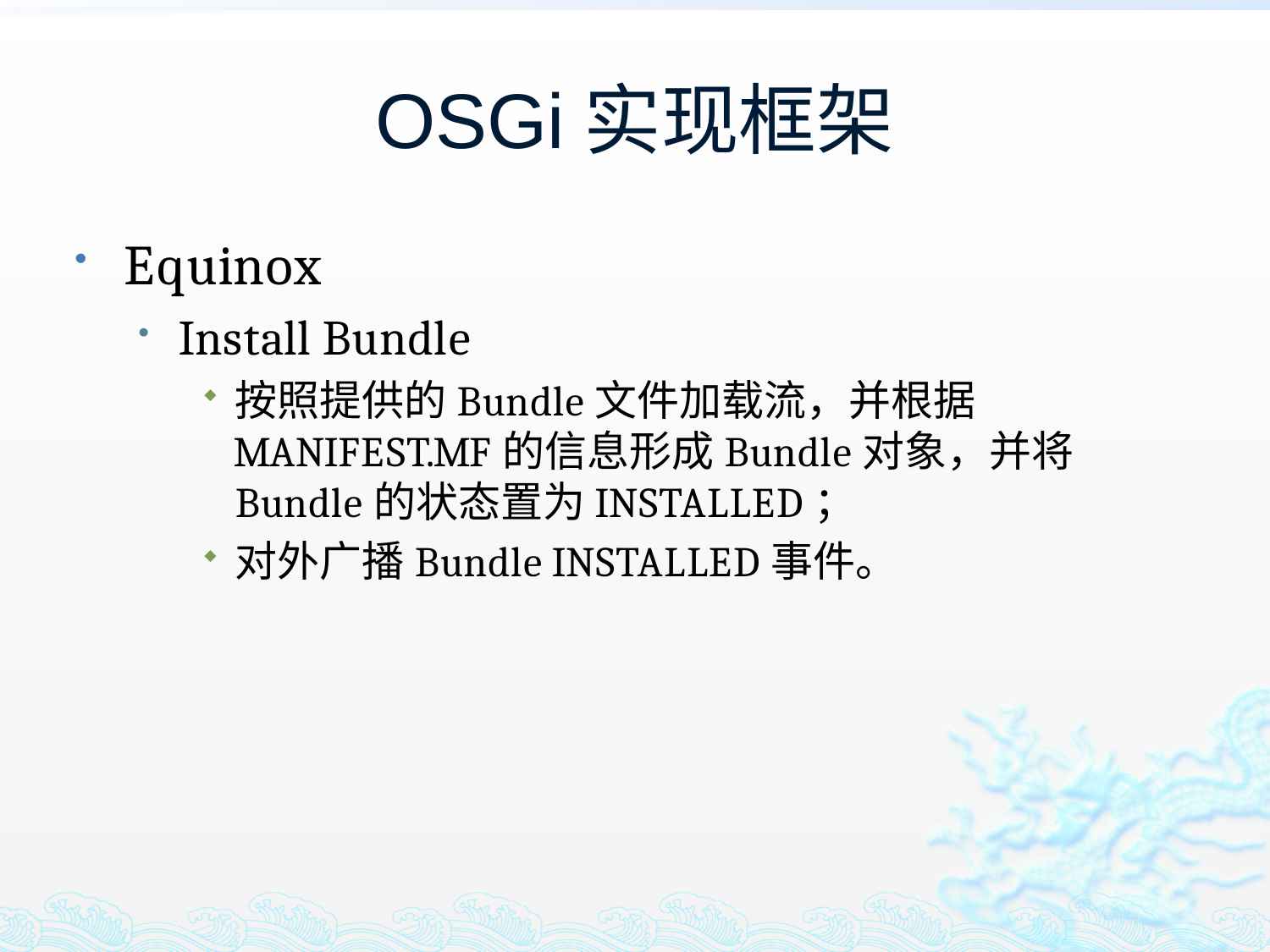

# OSGi实现框架
Equinox
Install Bundle
按照提供的Bundle文件加载流，并根据MANIFEST.MF的信息形成Bundle对象，并将Bundle的状态置为INSTALLED；
对外广播Bundle INSTALLED事件。